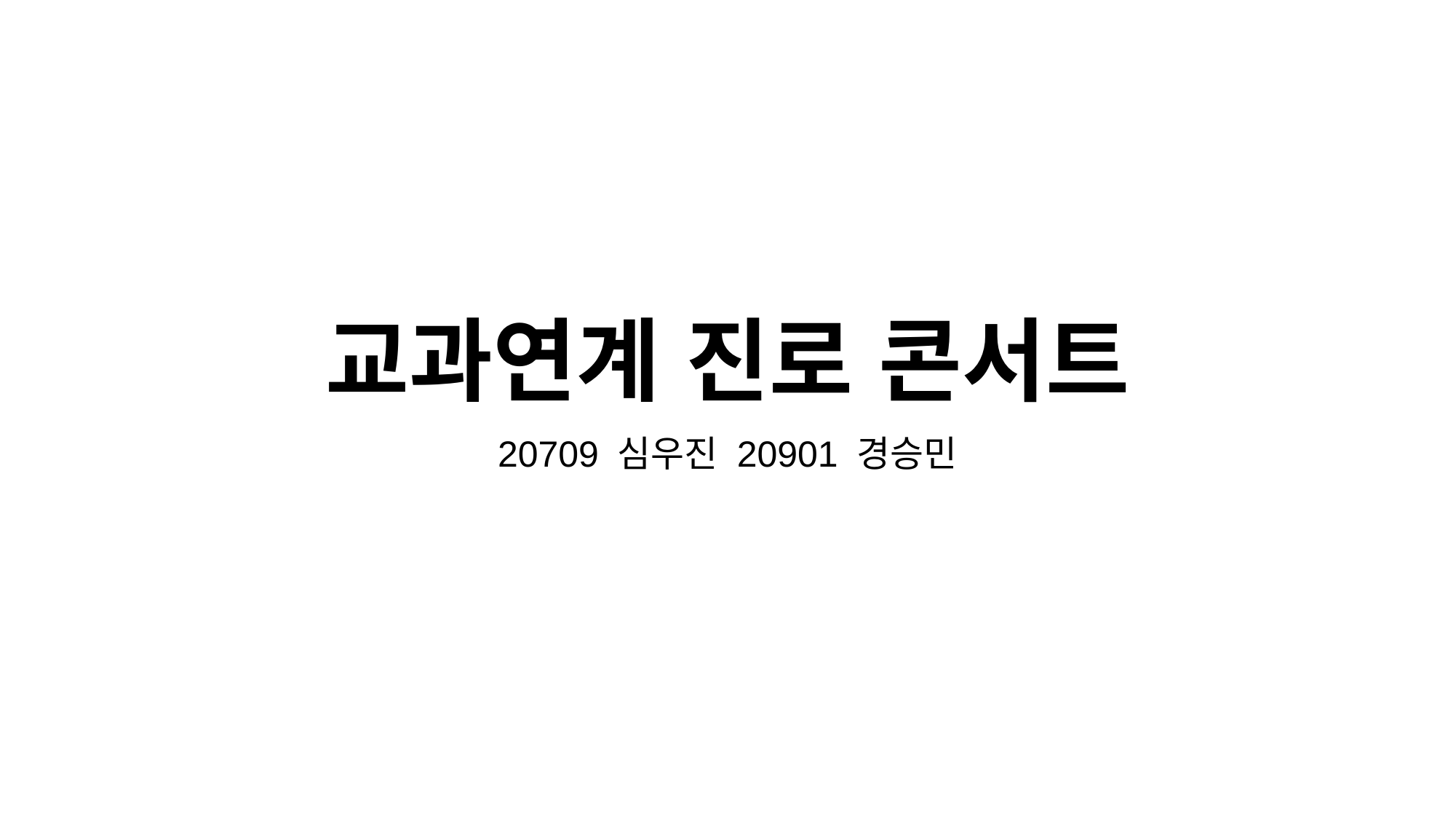

# 교과연계 진로 콘서트
20709 심우진 20901 경승민